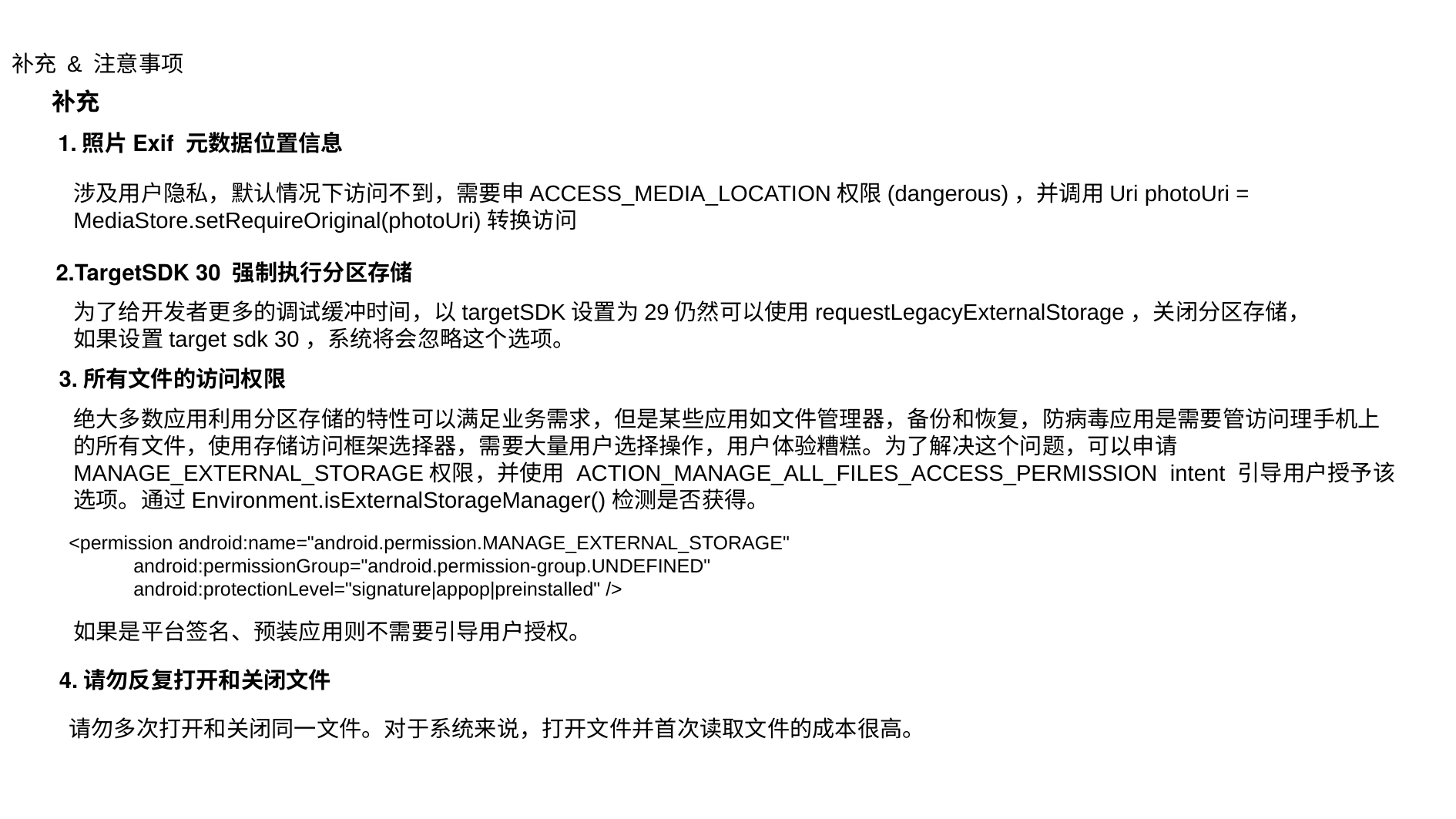

补充 & 注意事项
补充
1.照片Exif 元数据位置信息

涉及用户隐私，默认情况下访问不到，需要申ACCESS_MEDIA_LOCATION权限(dangerous)，并调用Uri photoUri = MediaStore.setRequireOriginal(photoUri)转换访问
2.TargetSDK 30 强制执行分区存储
为了给开发者更多的调试缓冲时间，以targetSDK设置为29仍然可以使用requestLegacyExternalStorage，关闭分区存储，
如果设置target sdk 30，系统将会忽略这个选项。
3.所有文件的访问权限
绝大多数应用利用分区存储的特性可以满足业务需求，但是某些应用如文件管理器，备份和恢复，防病毒应用是需要管访问理手机上的所有文件，使用存储访问框架选择器，需要大量用户选择操作，用户体验糟糕。为了解决这个问题，可以申请MANAGE_EXTERNAL_STORAGE权限，并使用 ACTION_MANAGE_ALL_FILES_ACCESS_PERMISSION  intent 引导用户授予该选项。通过Environment.isExternalStorageManager()检测是否获得。
<permission android:name="android.permission.MANAGE_EXTERNAL_STORAGE"
            android:permissionGroup="android.permission-group.UNDEFINED"
            android:protectionLevel="signature|appop|preinstalled" />
如果是平台签名、预装应用则不需要引导用户授权。
4.请勿反复打开和关闭文件
请勿多次打开和关闭同一文件。对于系统来说，打开文件并首次读取文件的成本很高。
22